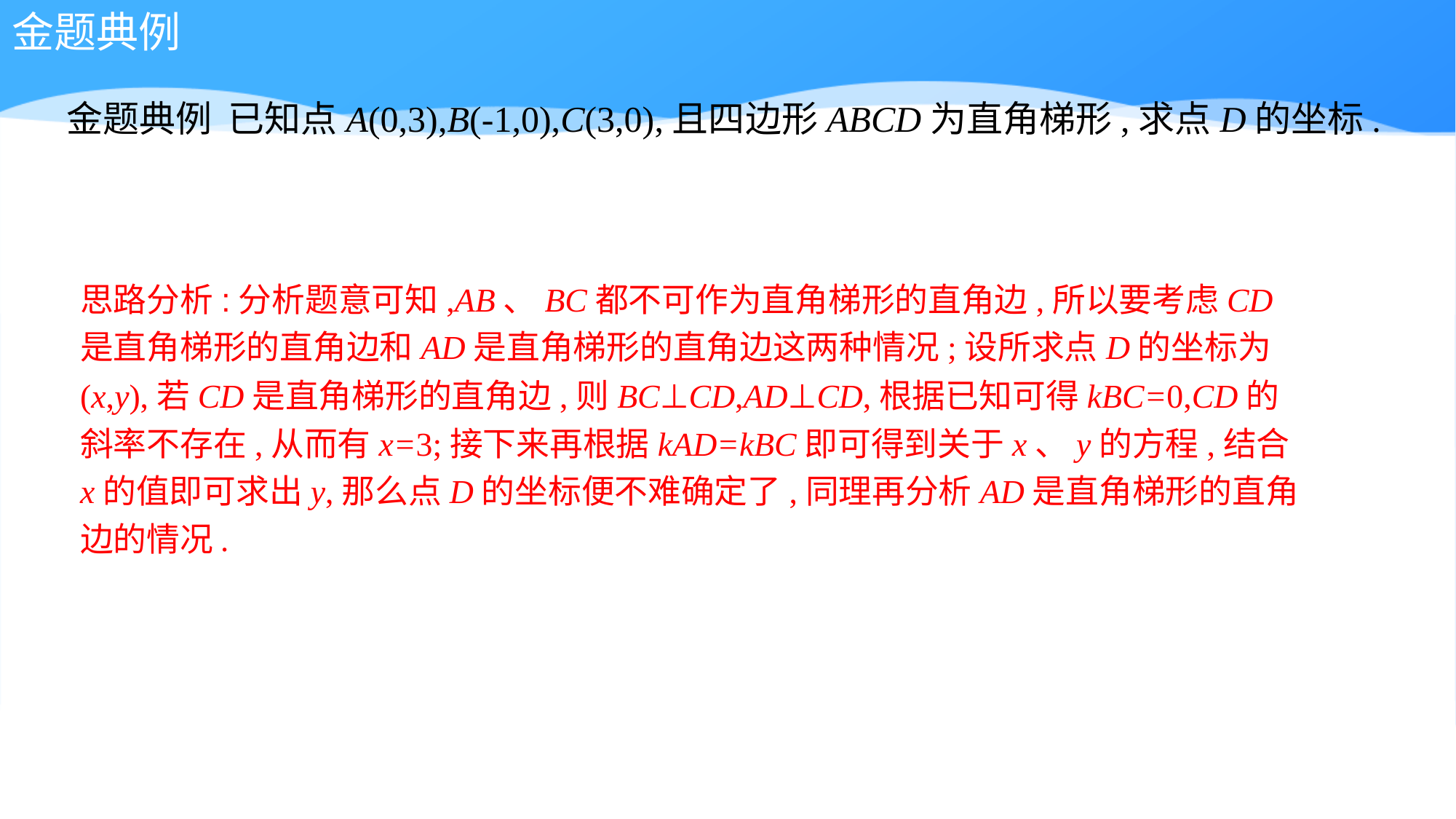

金题典例
金题典例  已知点A(0,3),B(-1,0),C(3,0),且四边形ABCD为直角梯形,求点D的坐标.
思路分析:分析题意可知,AB、BC都不可作为直角梯形的直角边,所以要考虑CD是直角梯形的直角边和AD是直角梯形的直角边这两种情况;设所求点D的坐标为(x,y),若CD是直角梯形的直角边,则BC⊥CD,AD⊥CD,根据已知可得kBC=0,CD的斜率不存在,从而有x=3;接下来再根据kAD=kBC即可得到关于x、y的方程,结合x的值即可求出y,那么点D的坐标便不难确定了,同理再分析AD是直角梯形的直角边的情况.